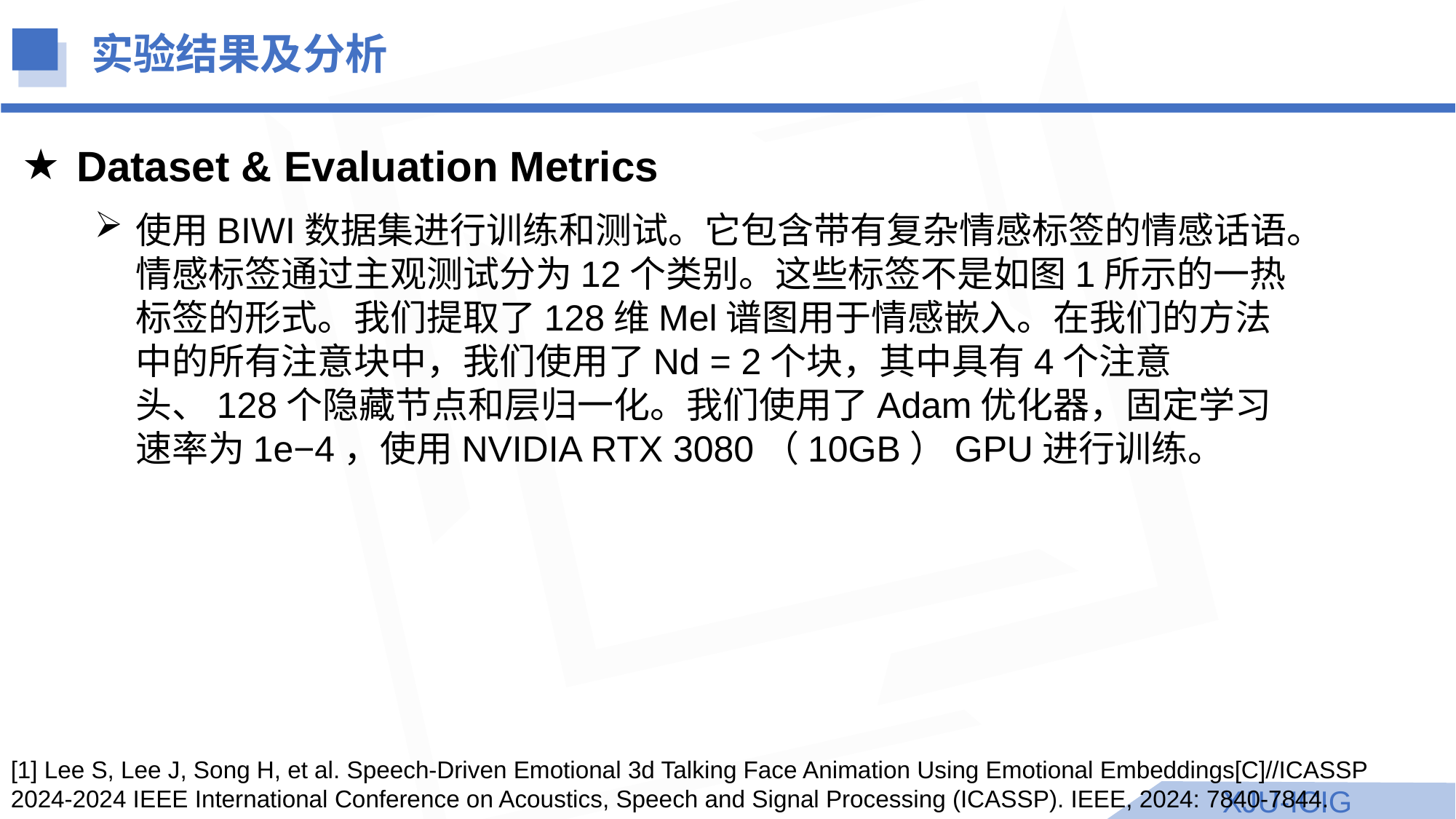

实验结果及分析

Dataset & Evaluation Metrics
使用BIWI数据集进行训练和测试。它包含带有复杂情感标签的情感话语。情感标签通过主观测试分为12个类别。这些标签不是如图1所示的一热标签的形式。我们提取了128维Mel谱图用于情感嵌入。在我们的方法中的所有注意块中，我们使用了Nd = 2个块，其中具有4个注意头、128个隐藏节点和层归一化。我们使用了Adam优化器，固定学习速率为1e−4，使用NVIDIA RTX 3080（10GB）GPU进行训练。
[1] Lee S, Lee J, Song H, et al. Speech-Driven Emotional 3d Talking Face Animation Using Emotional Embeddings[C]//ICASSP 2024-2024 IEEE International Conference on Acoustics, Speech and Signal Processing (ICASSP). IEEE, 2024: 7840-7844.
XJU-ICIG